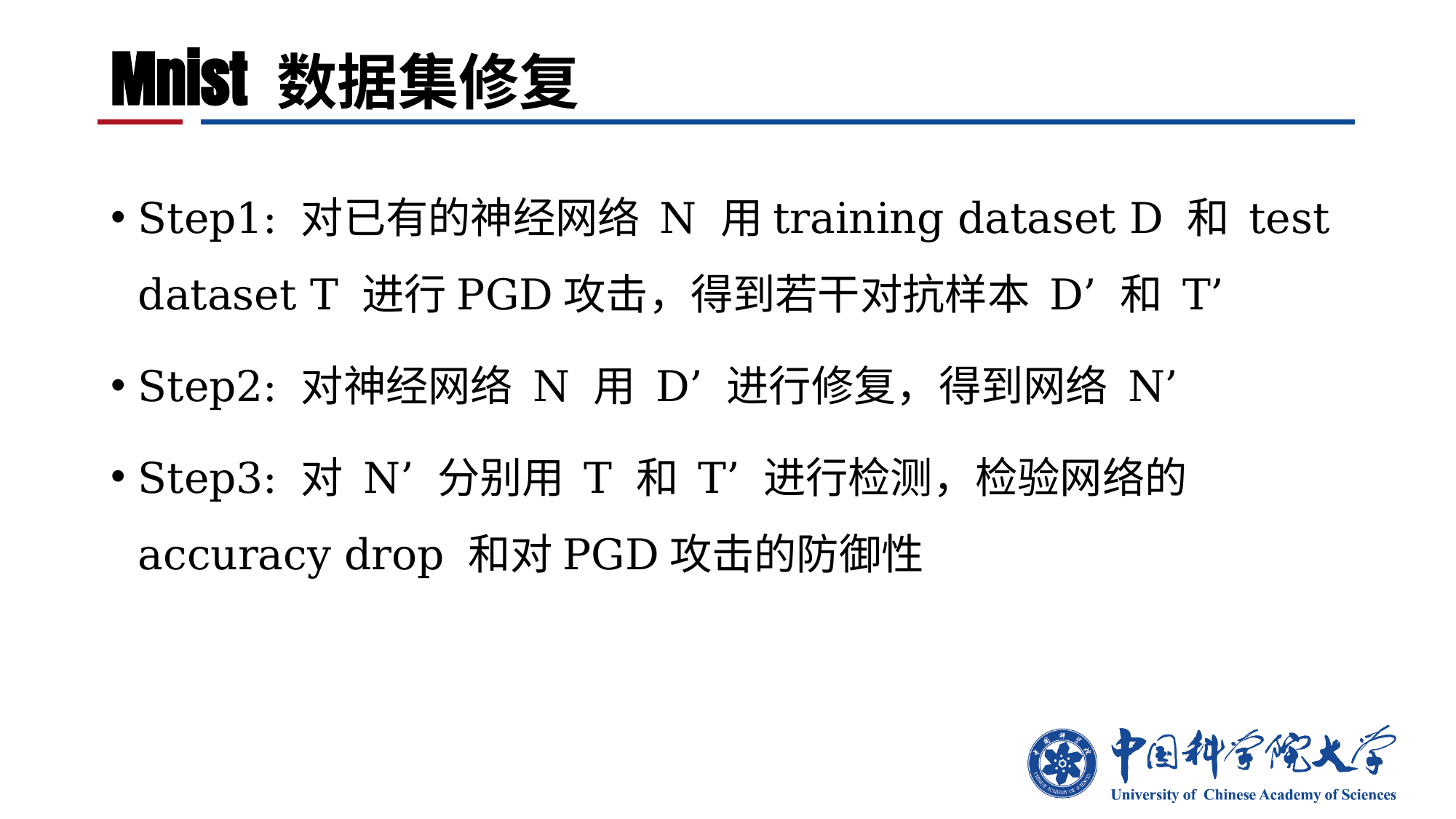

# Mnist 数据集修复
Step1: 对已有的神经网络 N 用training dataset D 和 test dataset T 进行PGD攻击，得到若干对抗样本 D’ 和 T’
Step2: 对神经网络 N 用 D’ 进行修复，得到网络 N’
Step3: 对 N’ 分别用 T 和 T’ 进行检测，检验网络的 accuracy drop 和对PGD攻击的防御性